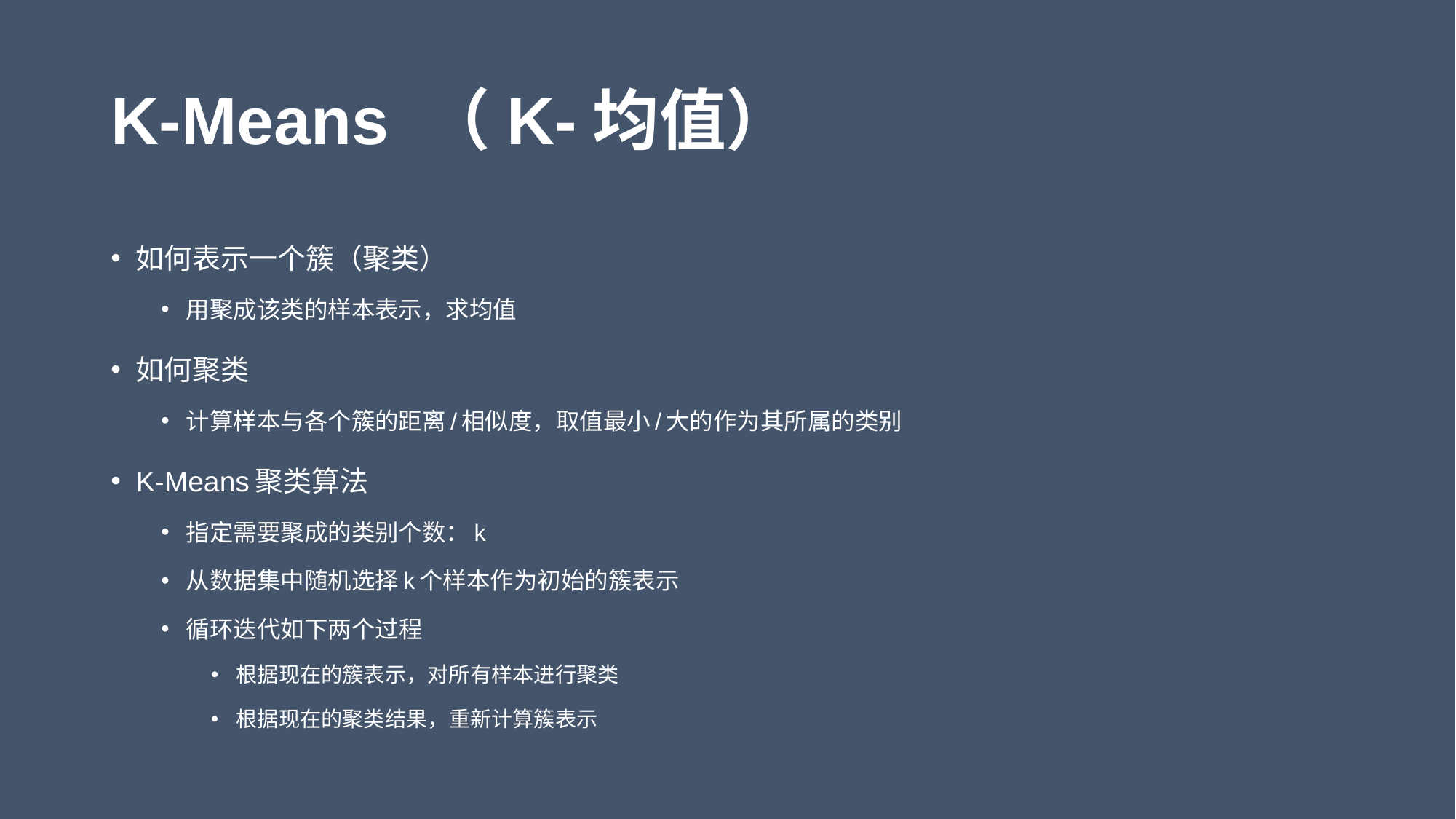

# K-Means （K-均值）
如何表示一个簇（聚类）
用聚成该类的样本表示，求均值
如何聚类
计算样本与各个簇的距离/相似度，取值最小/大的作为其所属的类别
K-Means聚类算法
指定需要聚成的类别个数：k
从数据集中随机选择k个样本作为初始的簇表示
循环迭代如下两个过程
根据现在的簇表示，对所有样本进行聚类
根据现在的聚类结果，重新计算簇表示